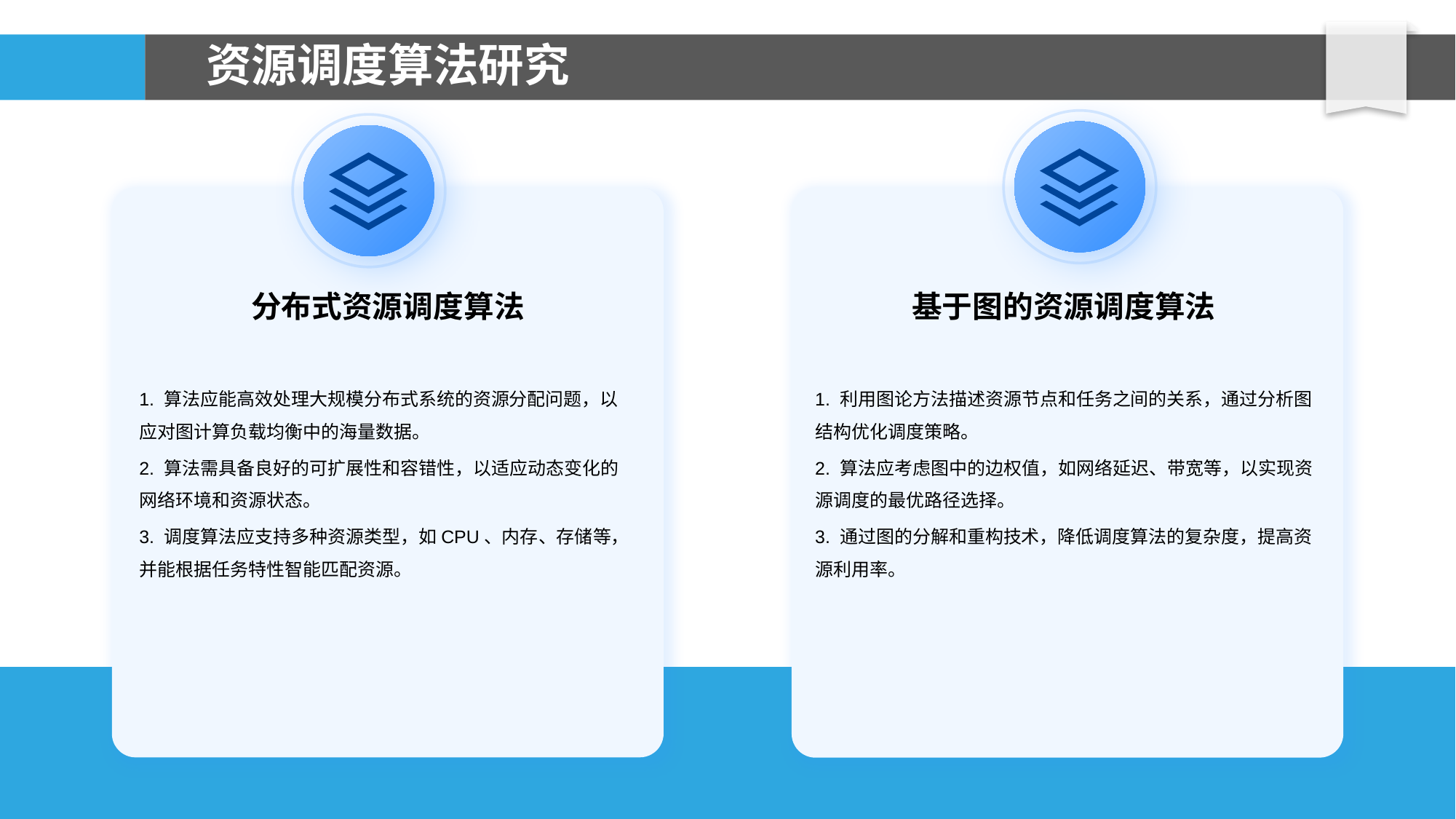

# 资源调度算法研究
基于图的资源调度算法
分布式资源调度算法
1. 算法应能高效处理大规模分布式系统的资源分配问题，以应对图计算负载均衡中的海量数据。
2. 算法需具备良好的可扩展性和容错性，以适应动态变化的网络环境和资源状态。
3. 调度算法应支持多种资源类型，如CPU、内存、存储等，并能根据任务特性智能匹配资源。
1. 利用图论方法描述资源节点和任务之间的关系，通过分析图结构优化调度策略。
2. 算法应考虑图中的边权值，如网络延迟、带宽等，以实现资源调度的最优路径选择。
3. 通过图的分解和重构技术，降低调度算法的复杂度，提高资源利用率。